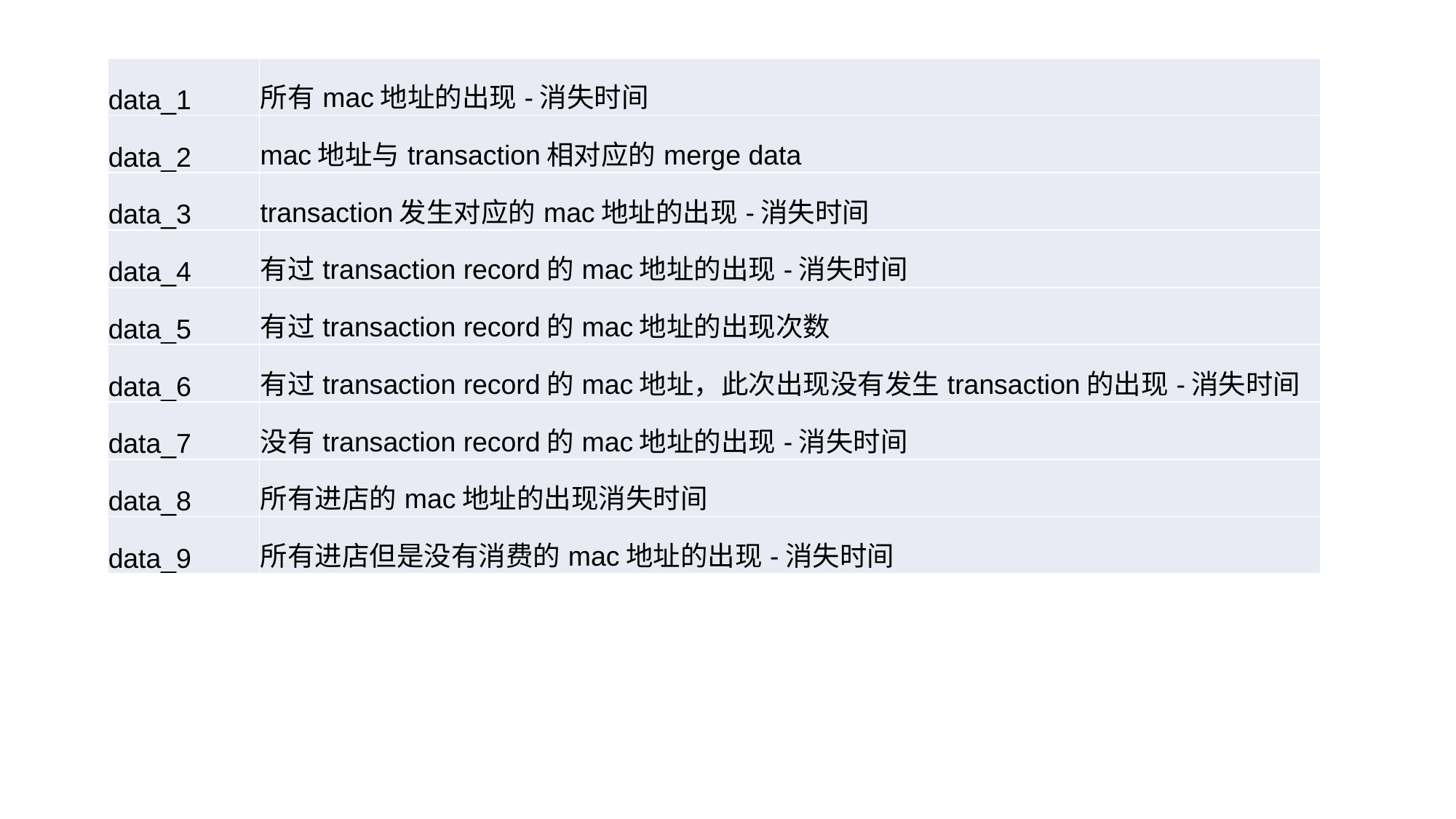

| data\_1 | 所有mac地址的出现-消失时间 |
| --- | --- |
| data\_2 | mac地址与transaction相对应的merge data |
| data\_3 | transaction发生对应的mac地址的出现-消失时间 |
| data\_4 | 有过transaction record的mac地址的出现-消失时间 |
| data\_5 | 有过transaction record的mac地址的出现次数 |
| data\_6 | 有过transaction record的mac地址，此次出现没有发生transaction的出现-消失时间 |
| data\_7 | 没有transaction record的mac地址的出现-消失时间 |
| data\_8 | 所有进店的mac地址的出现消失时间 |
| data\_9 | 所有进店但是没有消费的mac地址的出现-消失时间 |